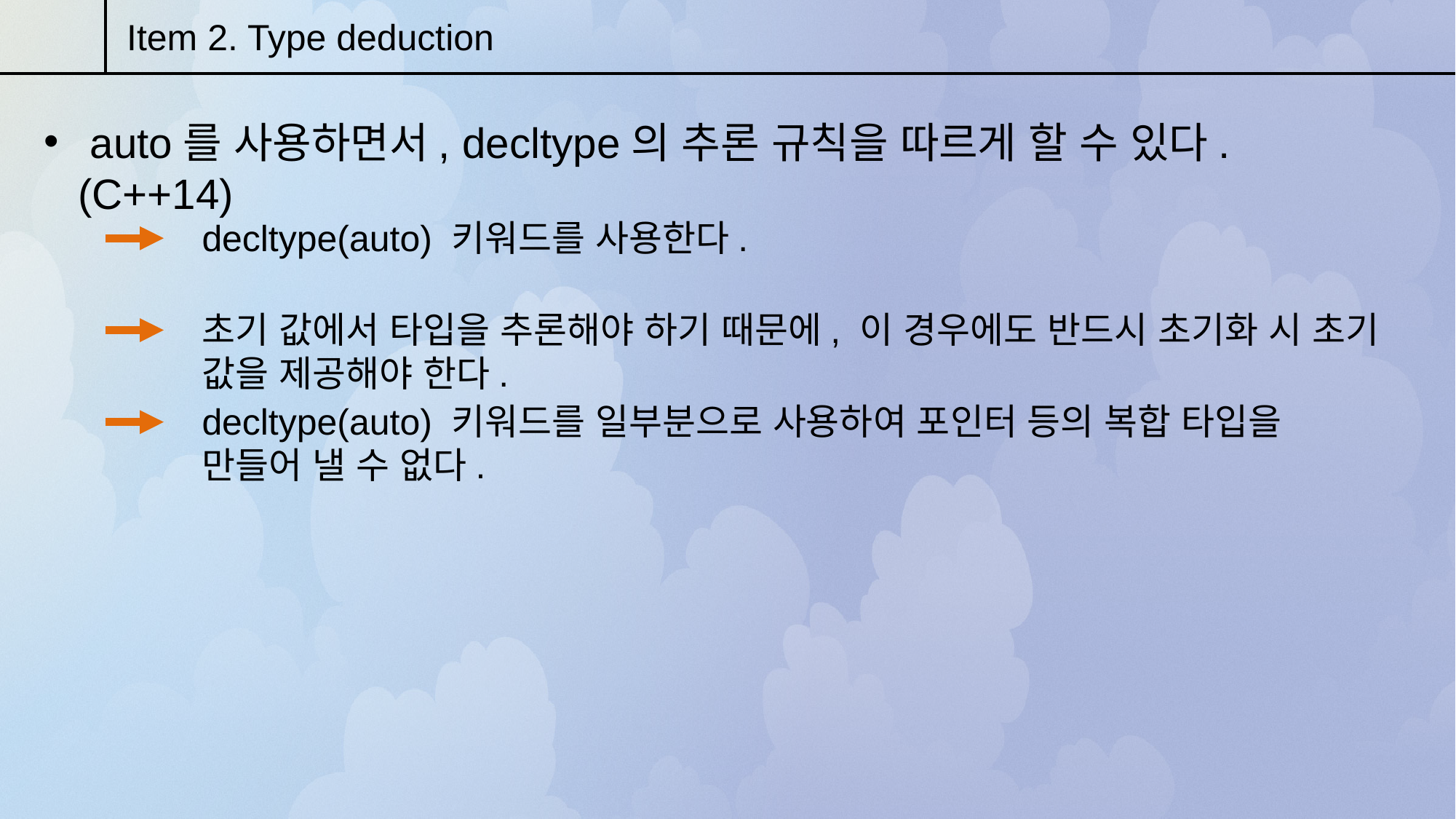

Item 2. Type deduction
 auto를 사용하면서, decltype의 추론 규칙을 따르게 할 수 있다. (C++14)
decltype(auto) 키워드를 사용한다.
초기 값에서 타입을 추론해야 하기 때문에, 이 경우에도 반드시 초기화 시 초기 값을 제공해야 한다.
decltype(auto) 키워드를 일부분으로 사용하여 포인터 등의 복합 타입을 만들어 낼 수 없다.